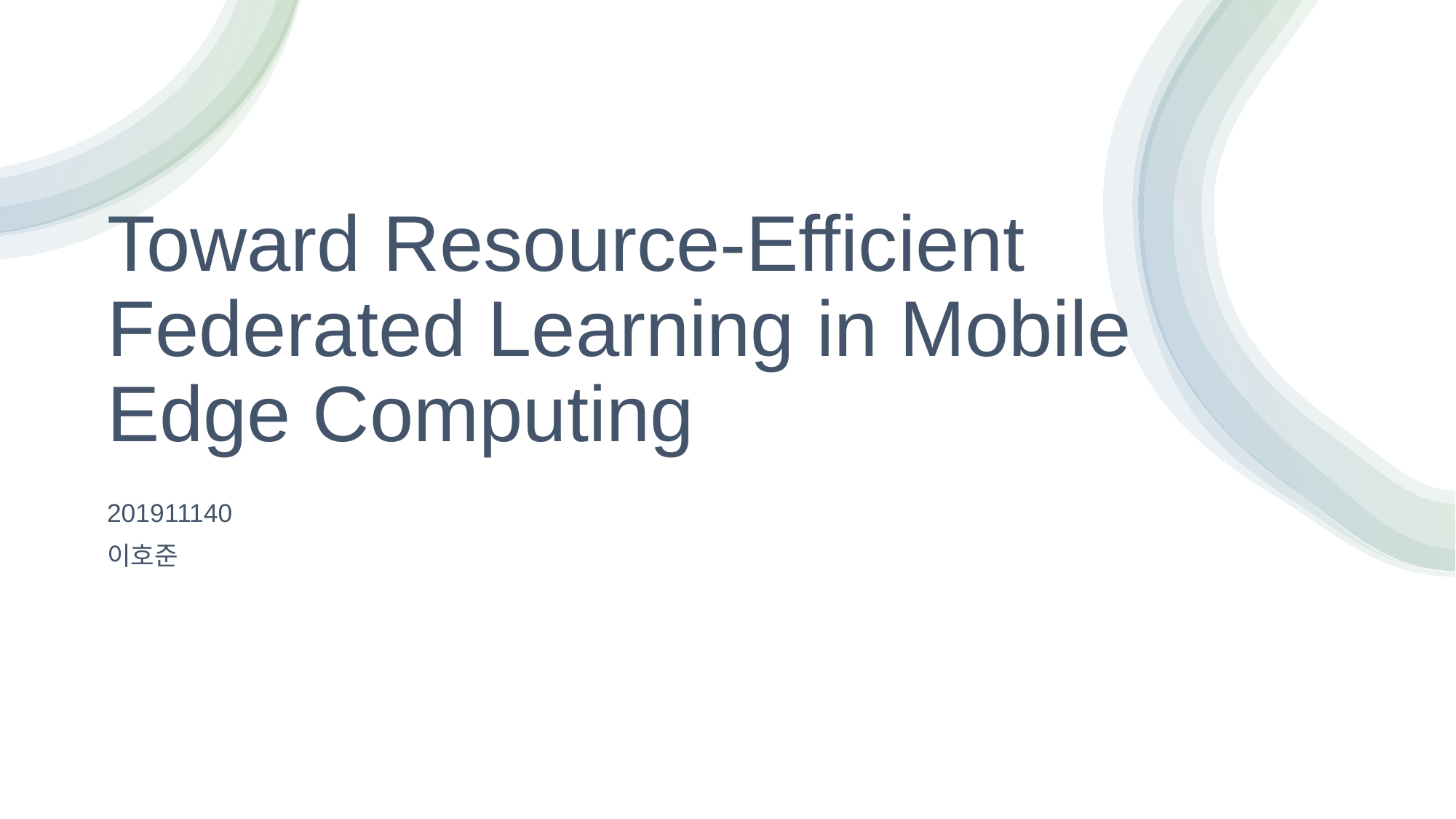

# Toward Resource-Efficient Federated Learning in Mobile Edge Computing
201911140
이호준